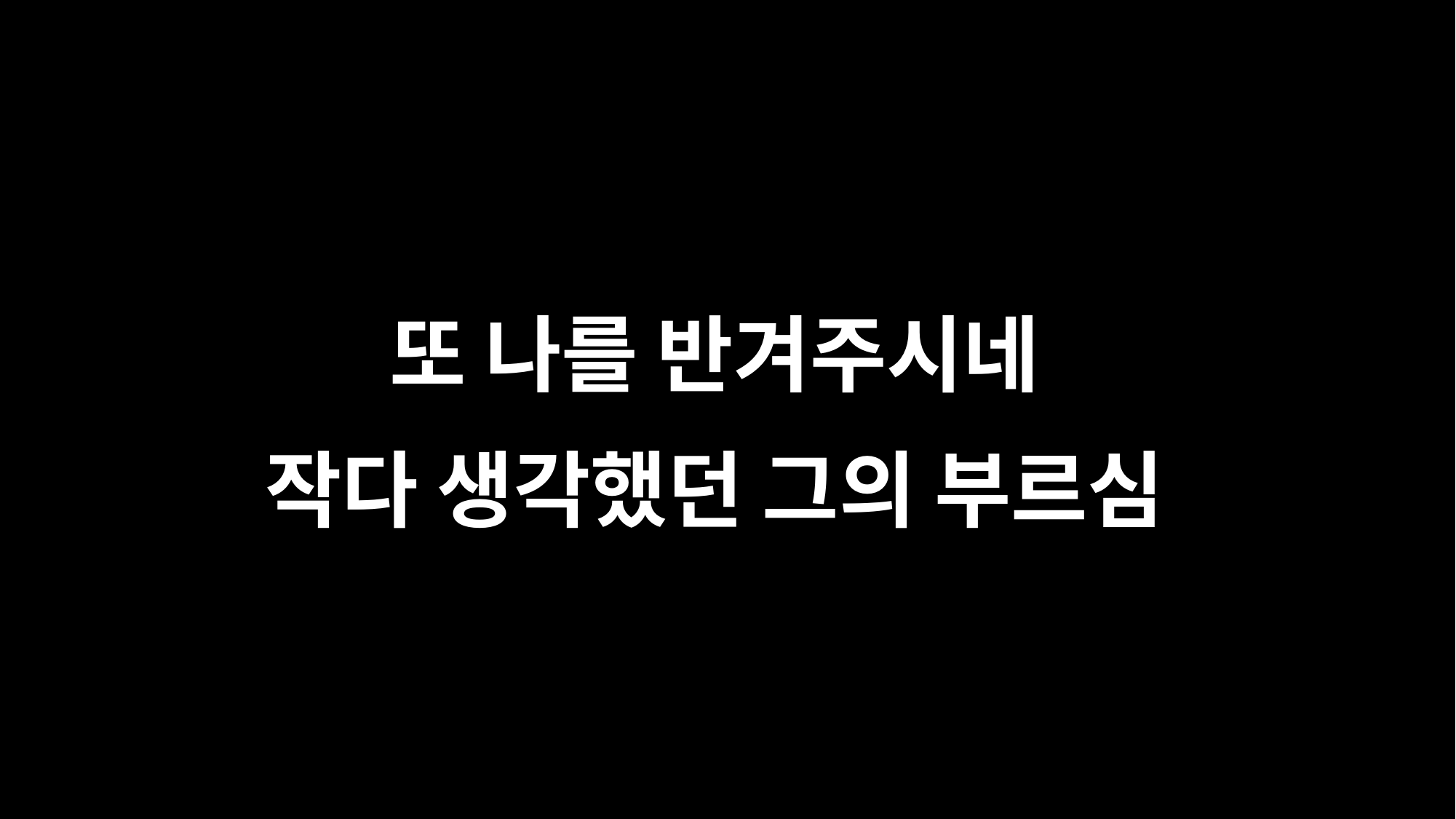

또 나를 반겨주시네
작다 생각했던 그의 부르심